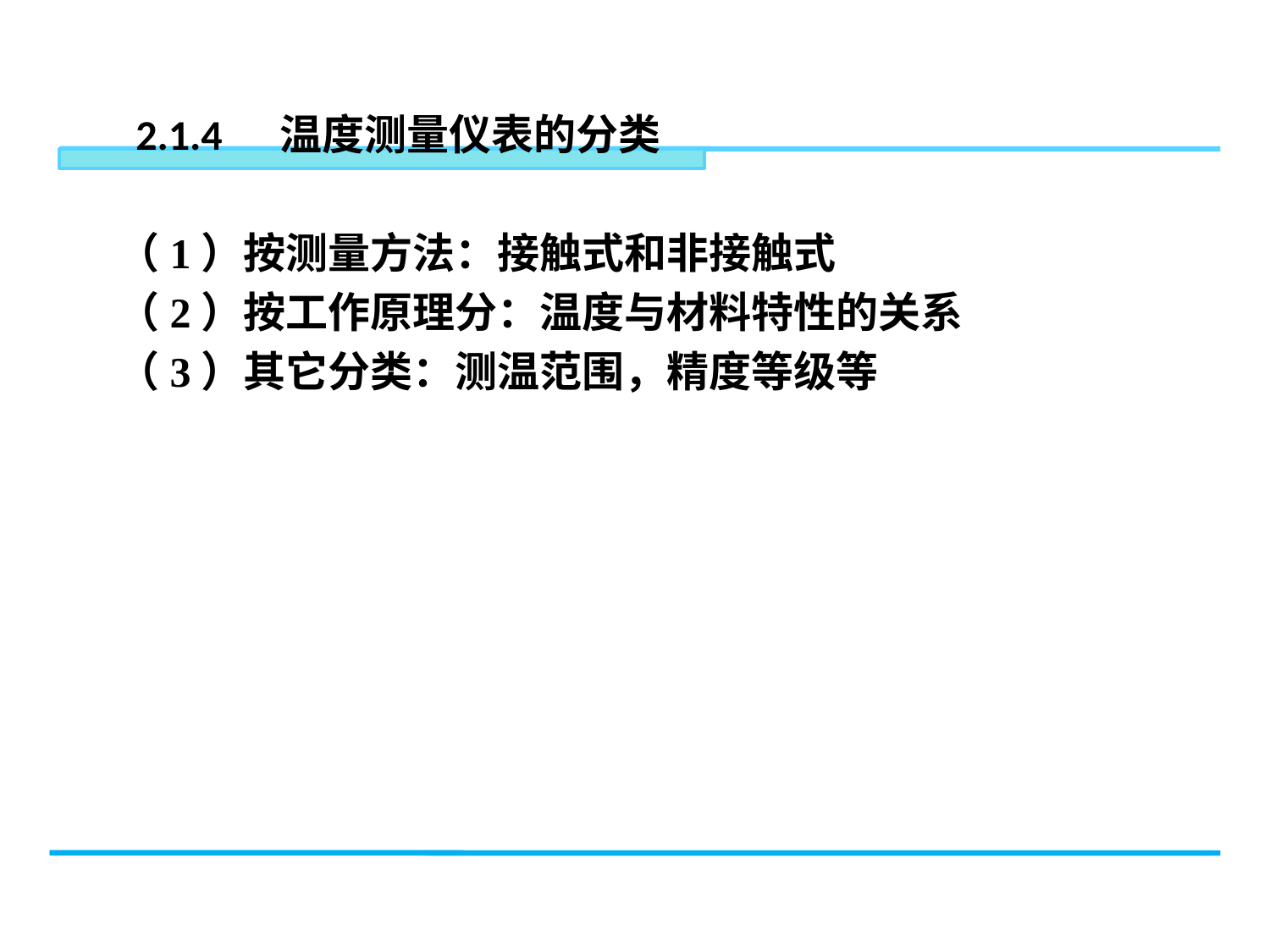

2.1.4     温度测量仪表的分类

 （1）按测量方法：接触式和非接触式
 （2）按工作原理分：温度与材料特性的关系
 （3）其它分类：测温范围，精度等级等